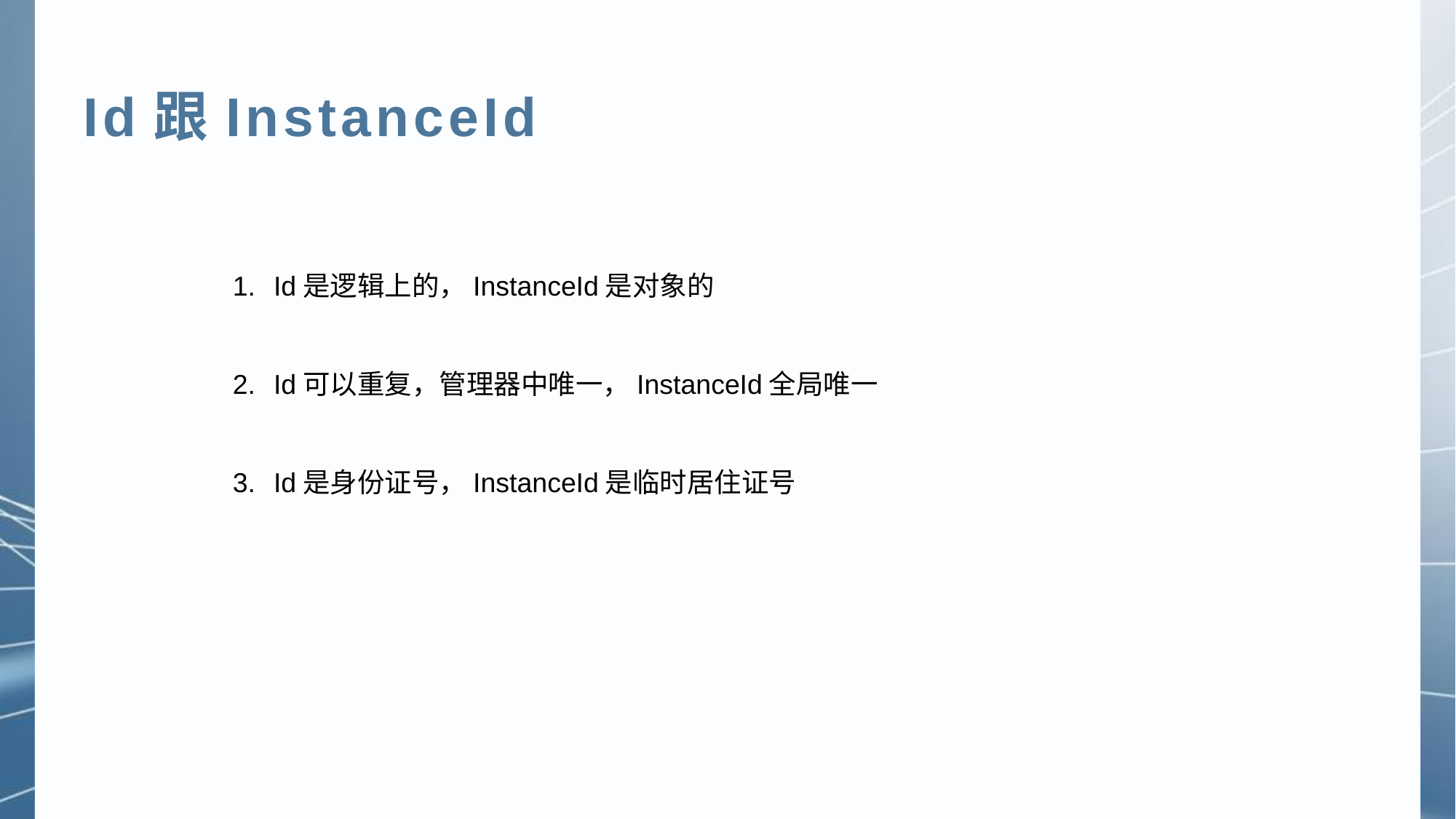

Id跟InstanceId
Id是逻辑上的，InstanceId是对象的
Id可以重复，管理器中唯一，InstanceId全局唯一
Id是身份证号，InstanceId是临时居住证号